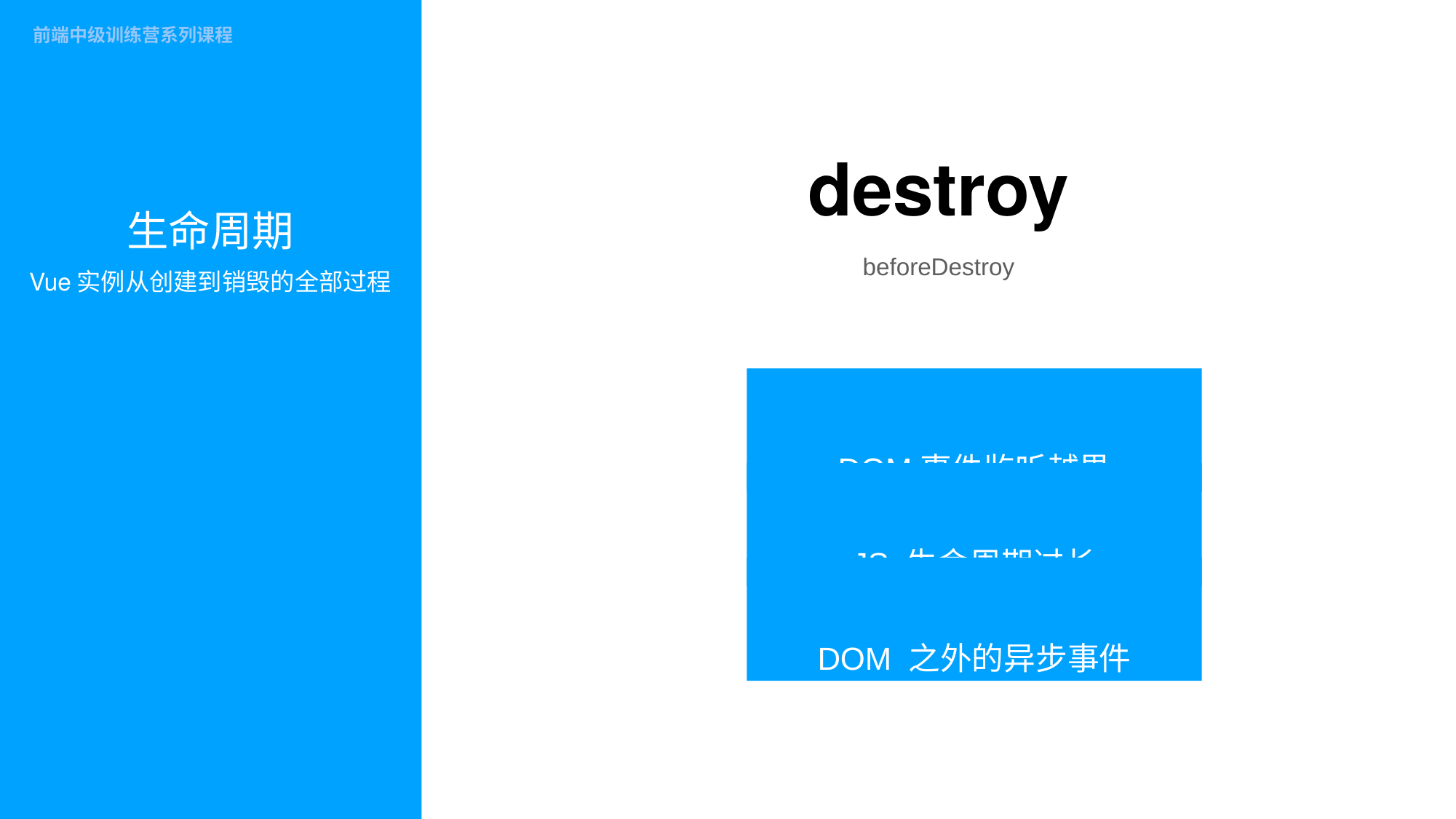

destroy
# 生命周期
beforeDestroy
Vue实例从创建到销毁的全部过程
DOM事件监听越界
JS 生命周期过长
DOM 之外的异步事件